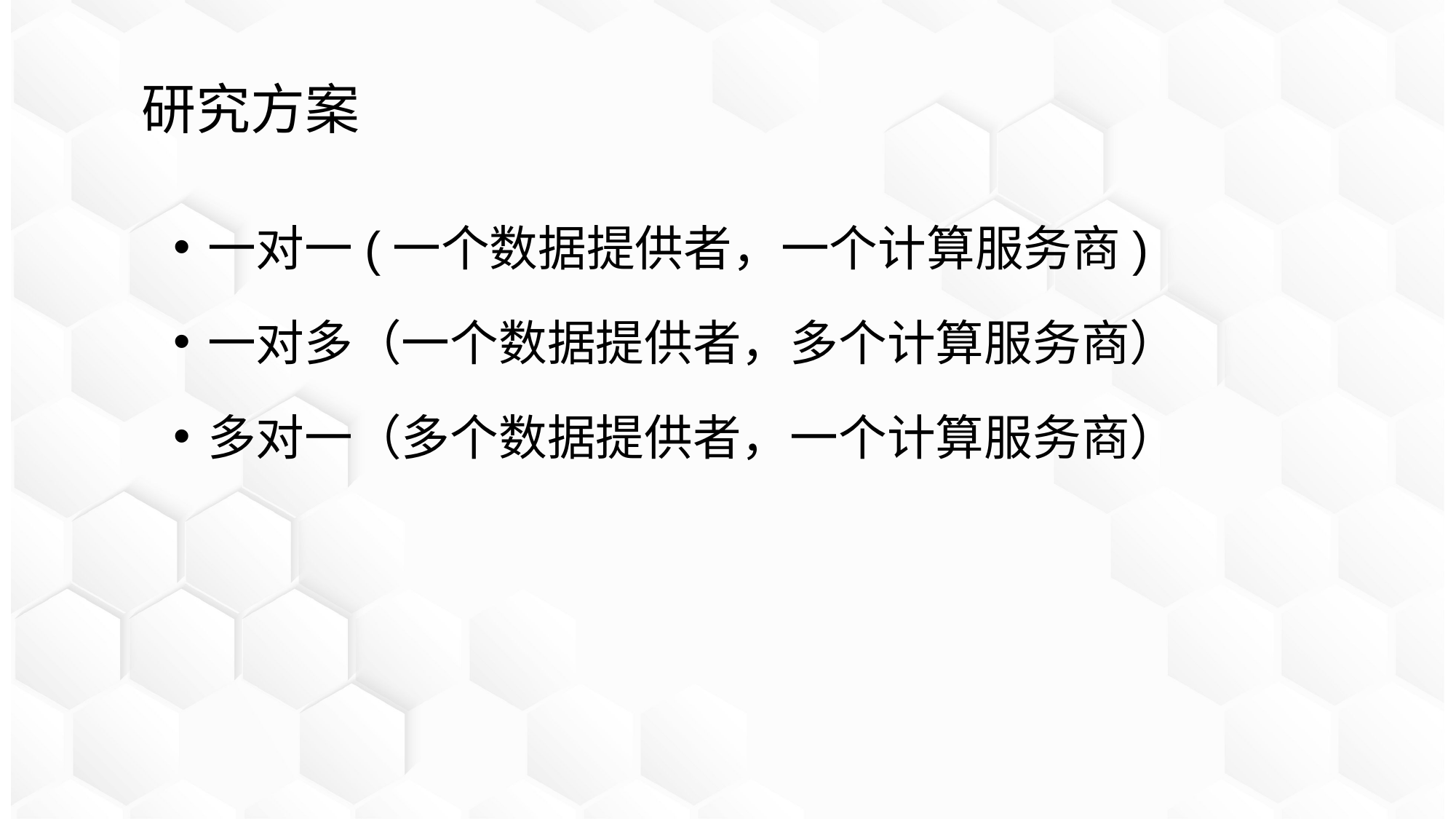

研究方案
一对一(一个数据提供者，一个计算服务商)

一对多（一个数据提供者，多个计算服务商）

多对一（多个数据提供者，一个计算服务商）